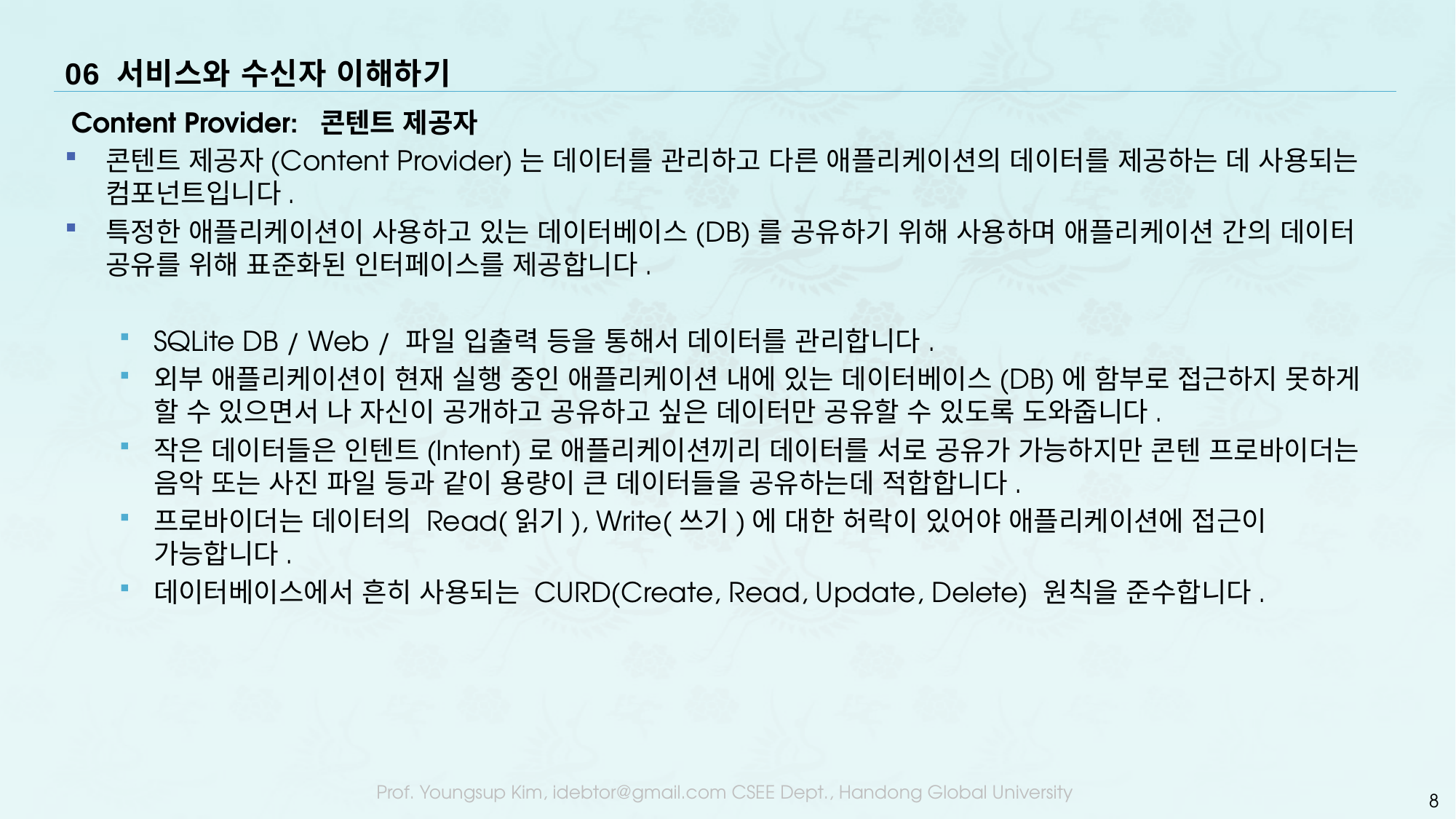

# 06 서비스와 수신자 이해하기
Content Provider:  콘텐트 제공자
콘텐트 제공자(Content Provider)는 데이터를 관리하고 다른 애플리케이션의 데이터를 제공하는 데 사용되는 컴포넌트입니다.
특정한 애플리케이션이 사용하고 있는 데이터베이스(DB)를 공유하기 위해 사용하며 애플리케이션 간의 데이터 공유를 위해 표준화된 인터페이스를 제공합니다.

SQLite DB / Web / 파일 입출력 등을 통해서 데이터를 관리합니다.
외부 애플리케이션이 현재 실행 중인 애플리케이션 내에 있는 데이터베이스(DB)에 함부로 접근하지 못하게 할 수 있으면서 나 자신이 공개하고 공유하고 싶은 데이터만 공유할 수 있도록 도와줍니다.
작은 데이터들은 인텐트(Intent)로 애플리케이션끼리 데이터를 서로 공유가 가능하지만 콘텐 프로바이더는 음악 또는 사진 파일 등과 같이 용량이 큰 데이터들을 공유하는데 적합합니다.
프로바이더는 데이터의 Read(읽기), Write(쓰기)에 대한 허락이 있어야 애플리케이션에 접근이 가능합니다.
데이터베이스에서 흔히 사용되는 CURD(Create, Read, Update, Delete) 원칙을 준수합니다.
8